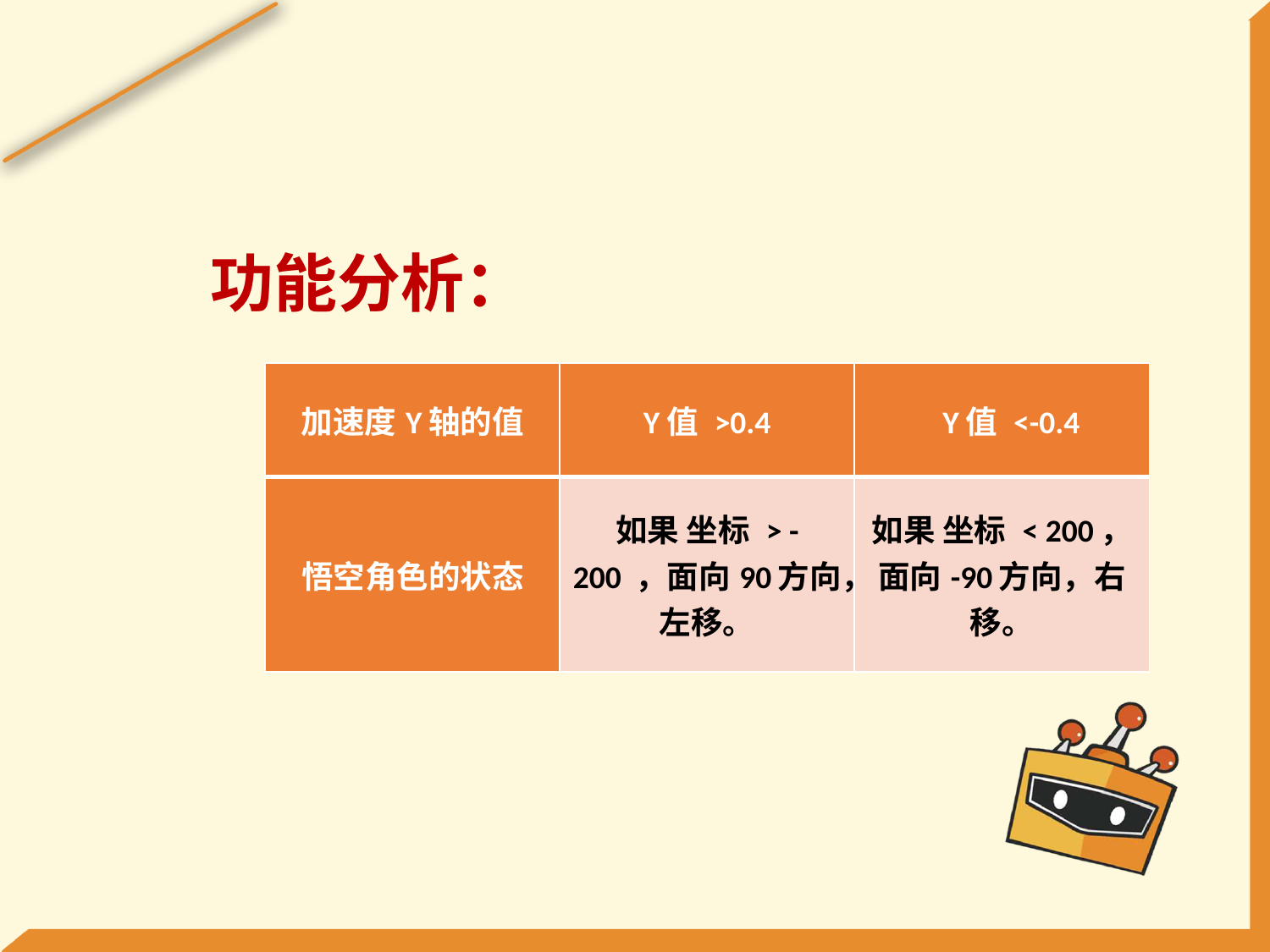

功能分析：
| 加速度Y轴的值 | Y值 >0.4 | Y值 <-0.4 |
| --- | --- | --- |
| 悟空角色的状态 | 如果 坐标 > -200 ，面向90方向，左移。 | 如果 坐标 < 200，面向-90方向，右移。 |